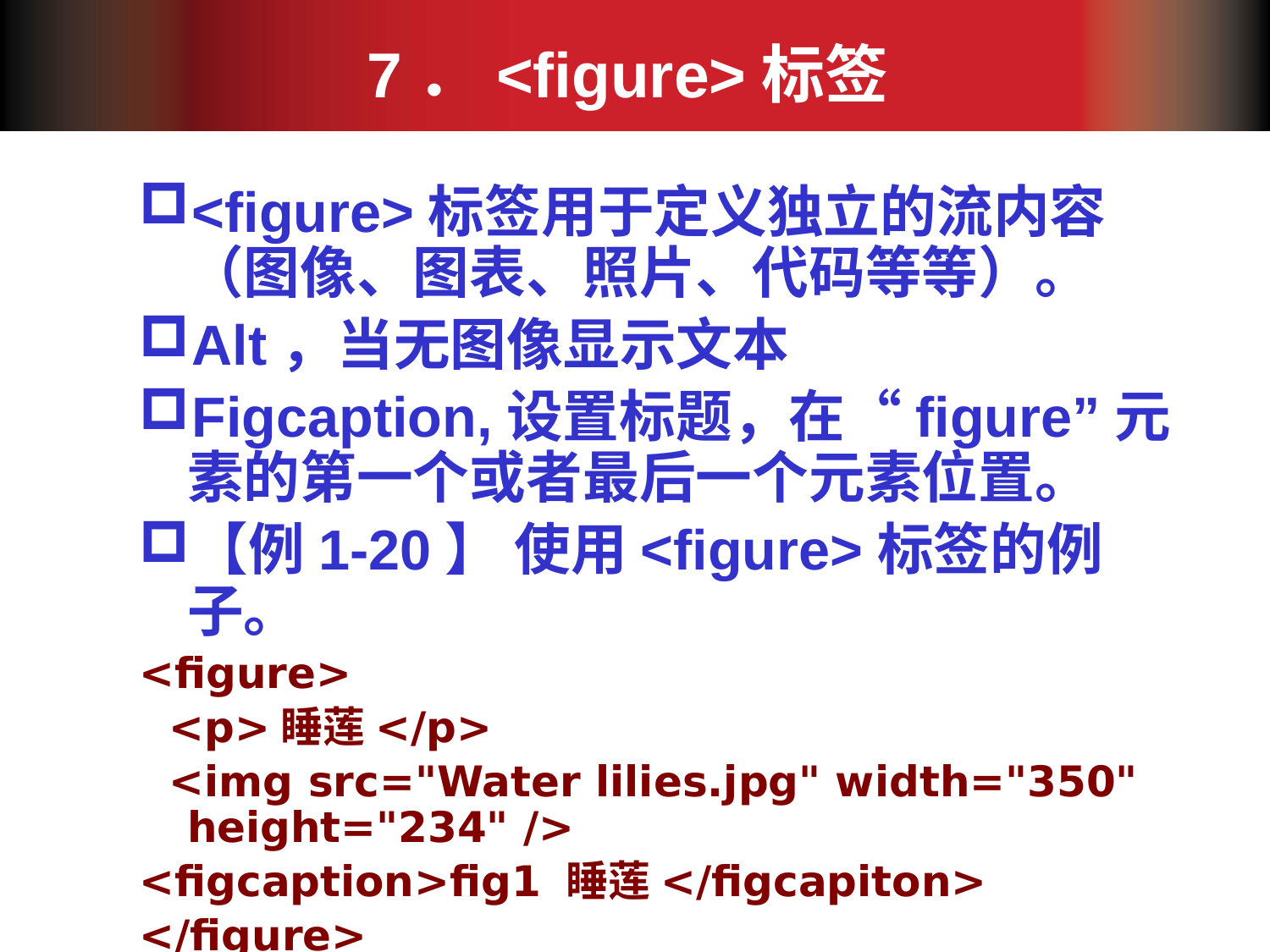

# 7．<figure>标签
<figure>标签用于定义独立的流内容（图像、图表、照片、代码等等）。
Alt，当无图像显示文本
Figcaption,设置标题，在“figure”元素的第一个或者最后一个元素位置。
【例1-20】 使用<figure>标签的例子。
<figure>
  <p>睡莲</p>
  <img src="Water lilies.jpg" width="350" height="234" />
<figcaption>fig1 睡莲</figcapiton>
</figure>